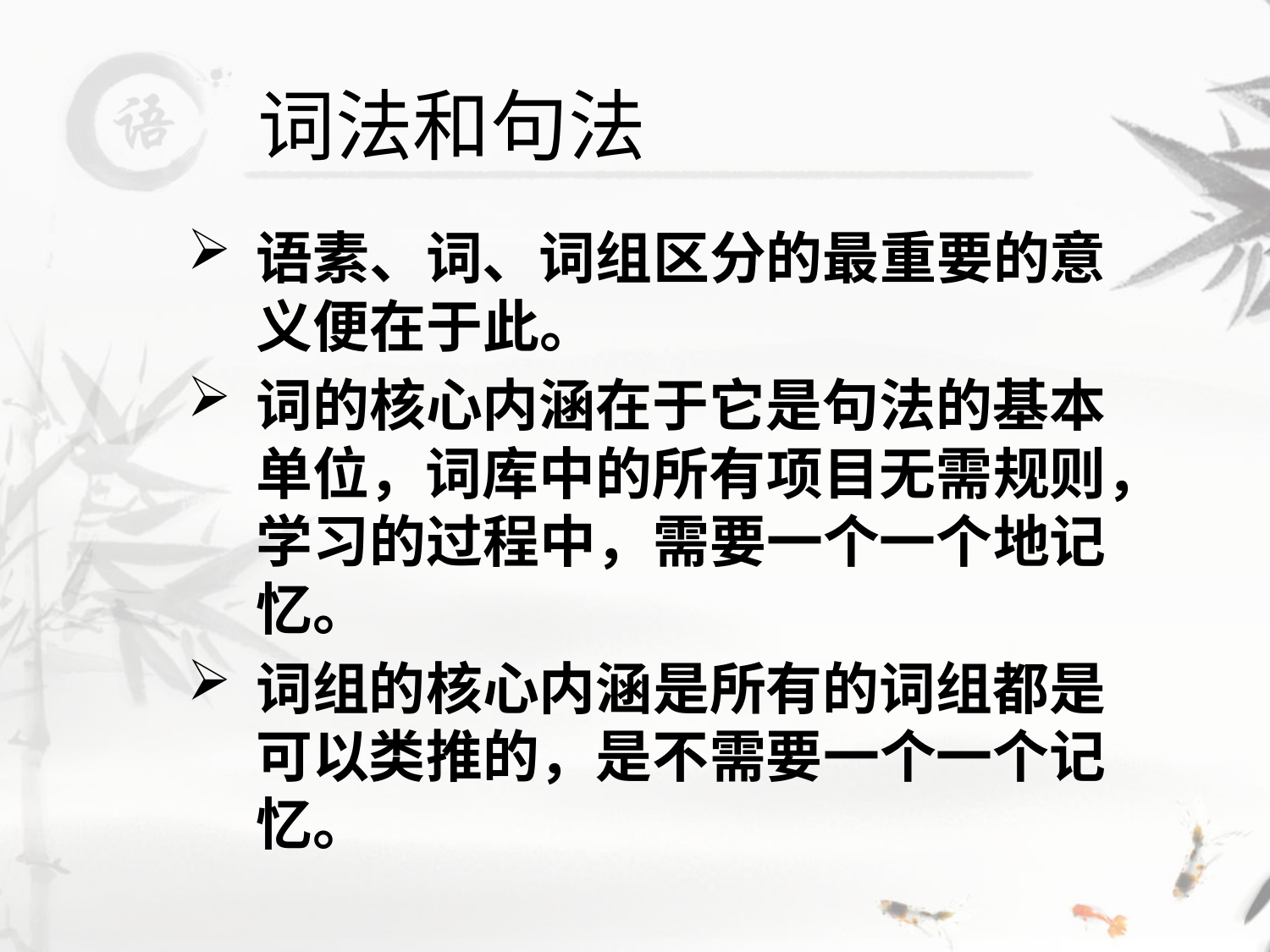

# 词法和句法
语素、词、词组区分的最重要的意义便在于此。
词的核心内涵在于它是句法的基本单位，词库中的所有项目无需规则，学习的过程中，需要一个一个地记忆。
词组的核心内涵是所有的词组都是可以类推的，是不需要一个一个记忆。